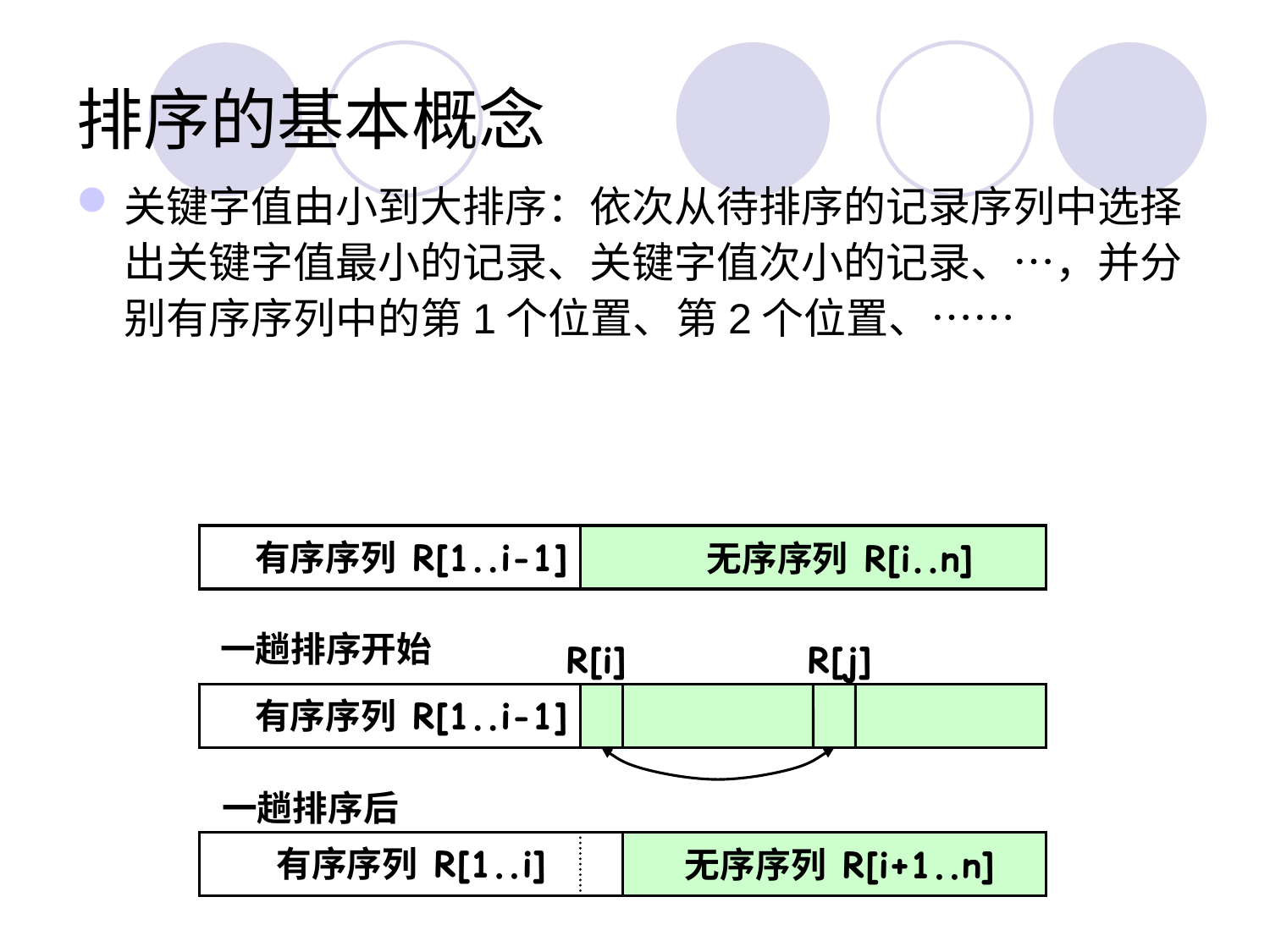

# 排序的基本概念
关键字值由小到大排序：依次从待排序的记录序列中选择出关键字值最小的记录、关键字值次小的记录、…，并分别有序序列中的第1个位置、第2个位置、……

有序序列 R[1..i-1]
无序序列 R[i..n]
一趟排序开始
R[i]
R[j]

有序序列 R[1..i-1]

一趟排序后

有序序列 R[1..i]
无序序列 R[i+1..n]

9